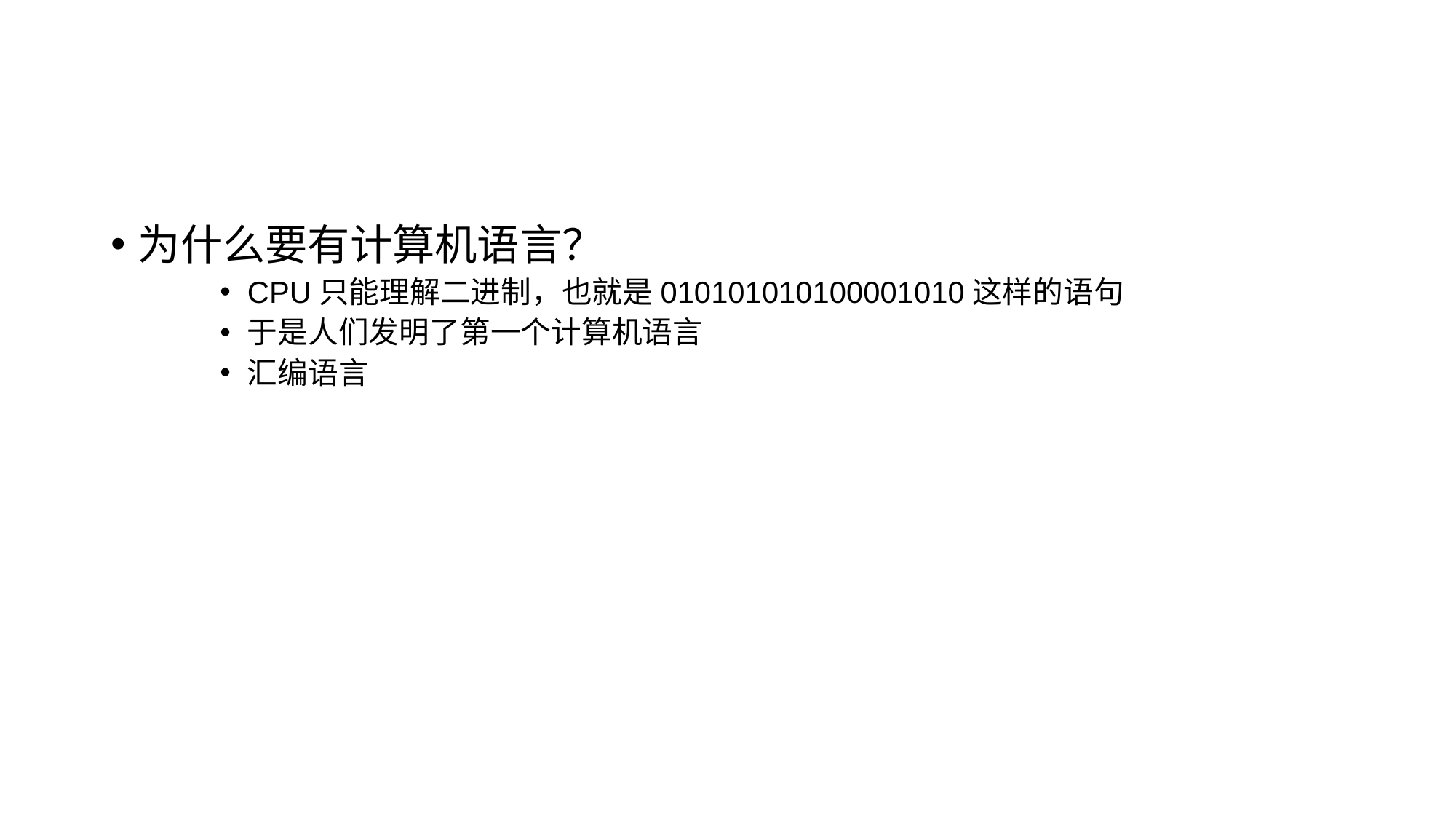

#
为什么要有计算机语言？
CPU只能理解二进制，也就是010101010100001010这样的语句
于是人们发明了第一个计算机语言
汇编语言